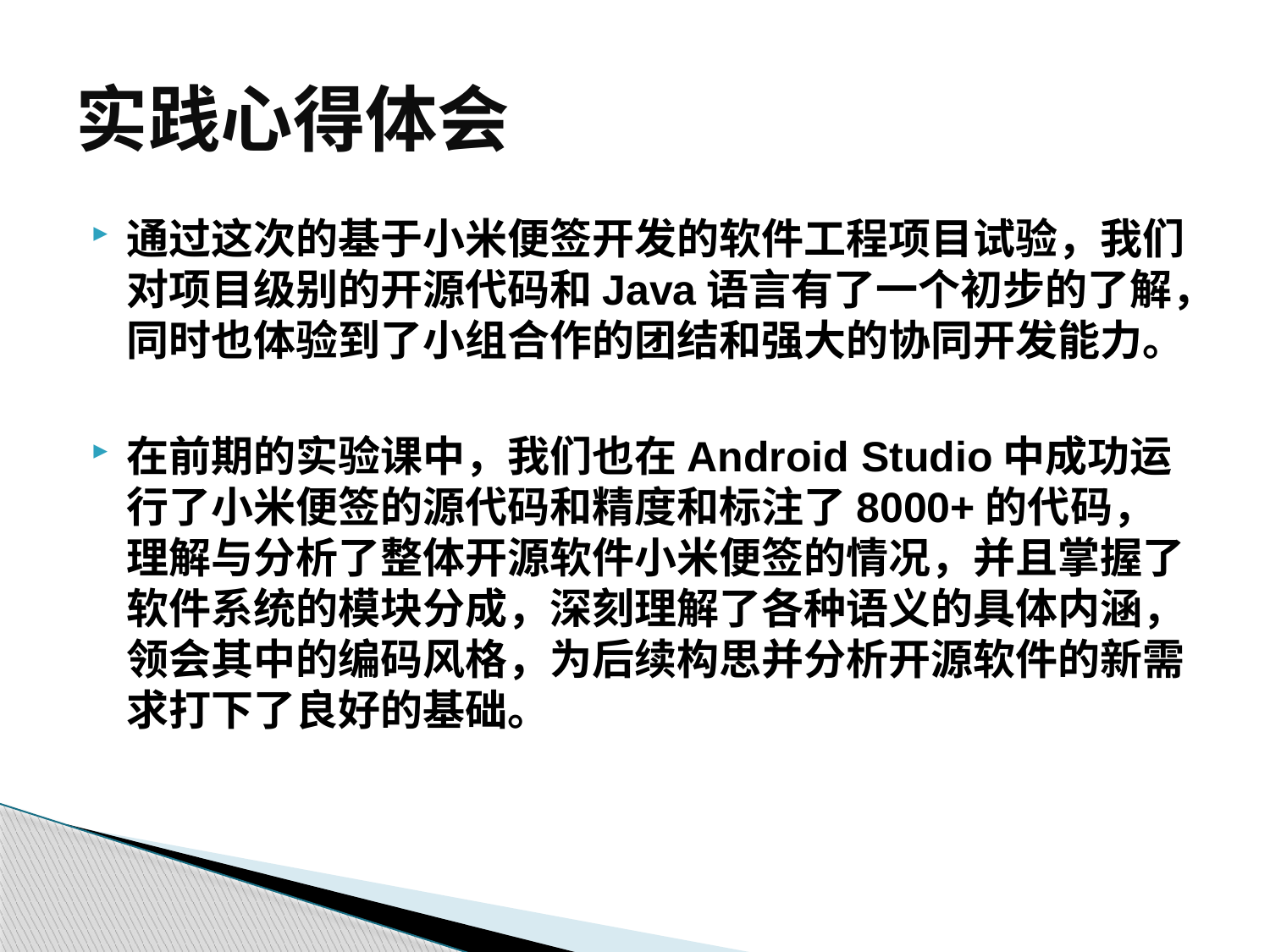

# 实践心得体会
通过这次的基于小米便签开发的软件工程项目试验，我们对项目级别的开源代码和Java语言有了一个初步的了解，同时也体验到了小组合作的团结和强大的协同开发能力。

在前期的实验课中，我们也在Android Studio中成功运行了小米便签的源代码和精度和标注了8000+的代码，理解与分析了整体开源软件小米便签的情况，并且掌握了软件系统的模块分成，深刻理解了各种语义的具体内涵，领会其中的编码风格，为后续构思并分析开源软件的新需求打下了良好的基础。